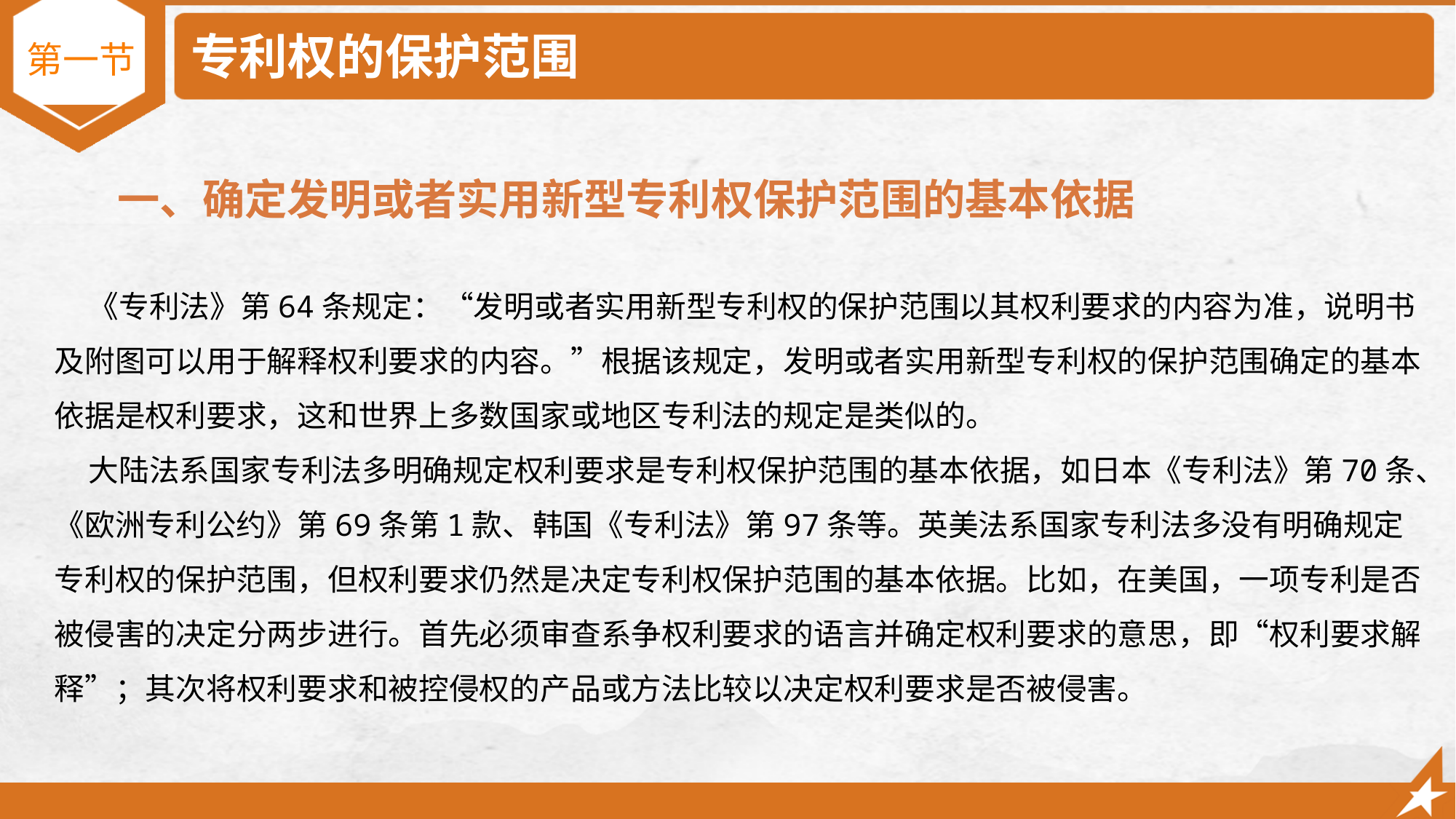

# 专利权的保护范围
第一节
一、确定发明或者实用新型专利权保护范围的基本依据
    《专利法》第64条规定：“发明或者实用新型专利权的保护范围以其权利要求的内容为准，说明书及附图可以用于解释权利要求的内容。”根据该规定，发明或者实用新型专利权的保护范围确定的基本依据是权利要求，这和世界上多数国家或地区专利法的规定是类似的。
    大陆法系国家专利法多明确规定权利要求是专利权保护范围的基本依据，如日本《专利法》第70条、《欧洲专利公约》第69条第1款、韩国《专利法》第97条等。英美法系国家专利法多没有明确规定专利权的保护范围，但权利要求仍然是决定专利权保护范围的基本依据。比如，在美国，一项专利是否被侵害的决定分两步进行。首先必须审查系争权利要求的语言并确定权利要求的意思，即“权利要求解释”；其次将权利要求和被控侵权的产品或方法比较以决定权利要求是否被侵害。